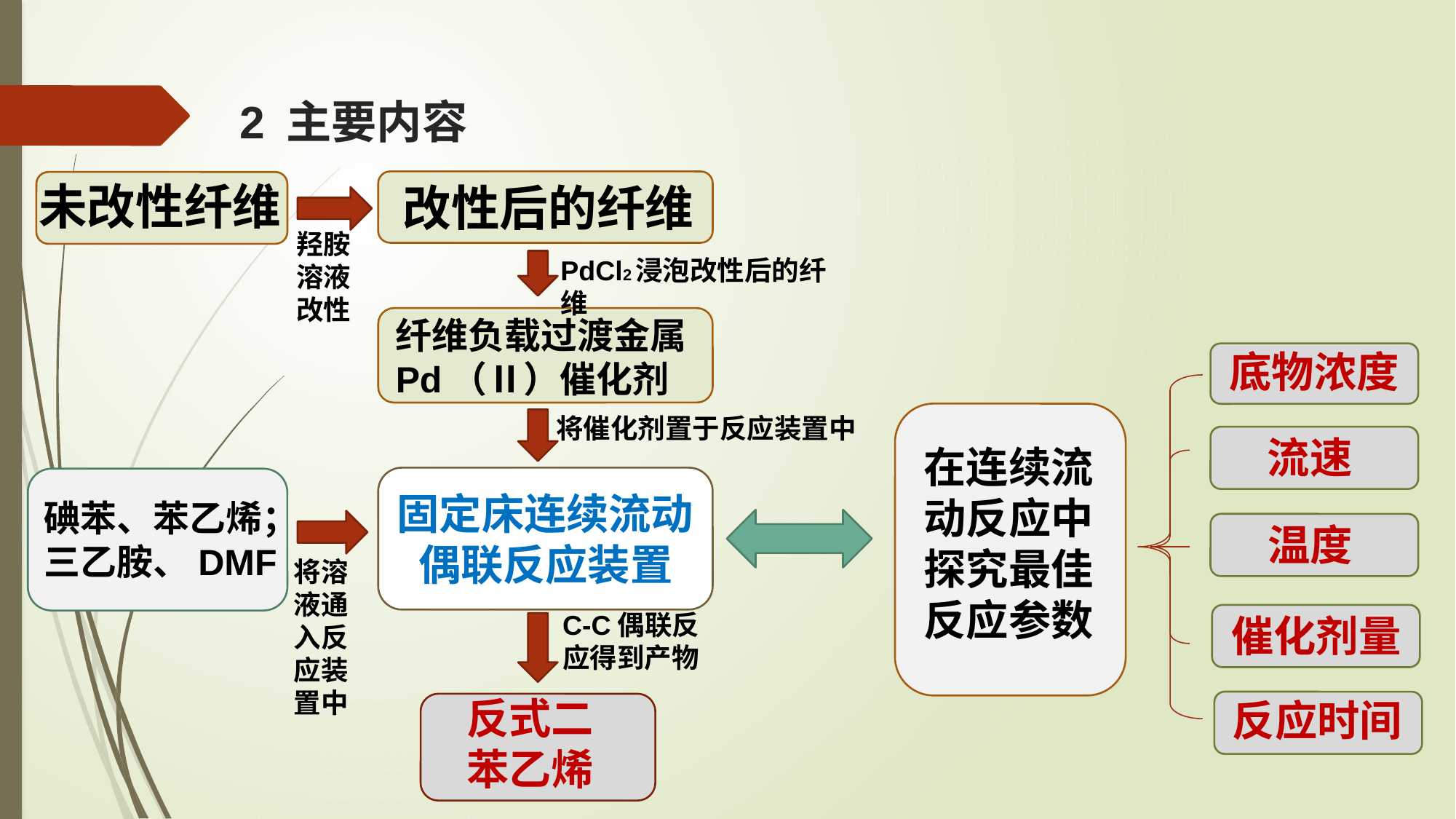

# 2 主要内容
未改性纤维

改性后的纤维

羟胺溶液改性
PdCl2浸泡改性后的纤维

纤维负载过渡金属Pd（Ⅱ）催化剂

底物浓度

将催化剂置于反应装置中

流速

在连续流动反应中探究最佳反应参数

固定床连续流动偶联反应装置
碘苯、苯乙烯；
三乙胺、DMF

温度

将溶液通入反应装置中
C-C偶联反应得到产物
催化剂量

反式二苯乙烯
反应时间